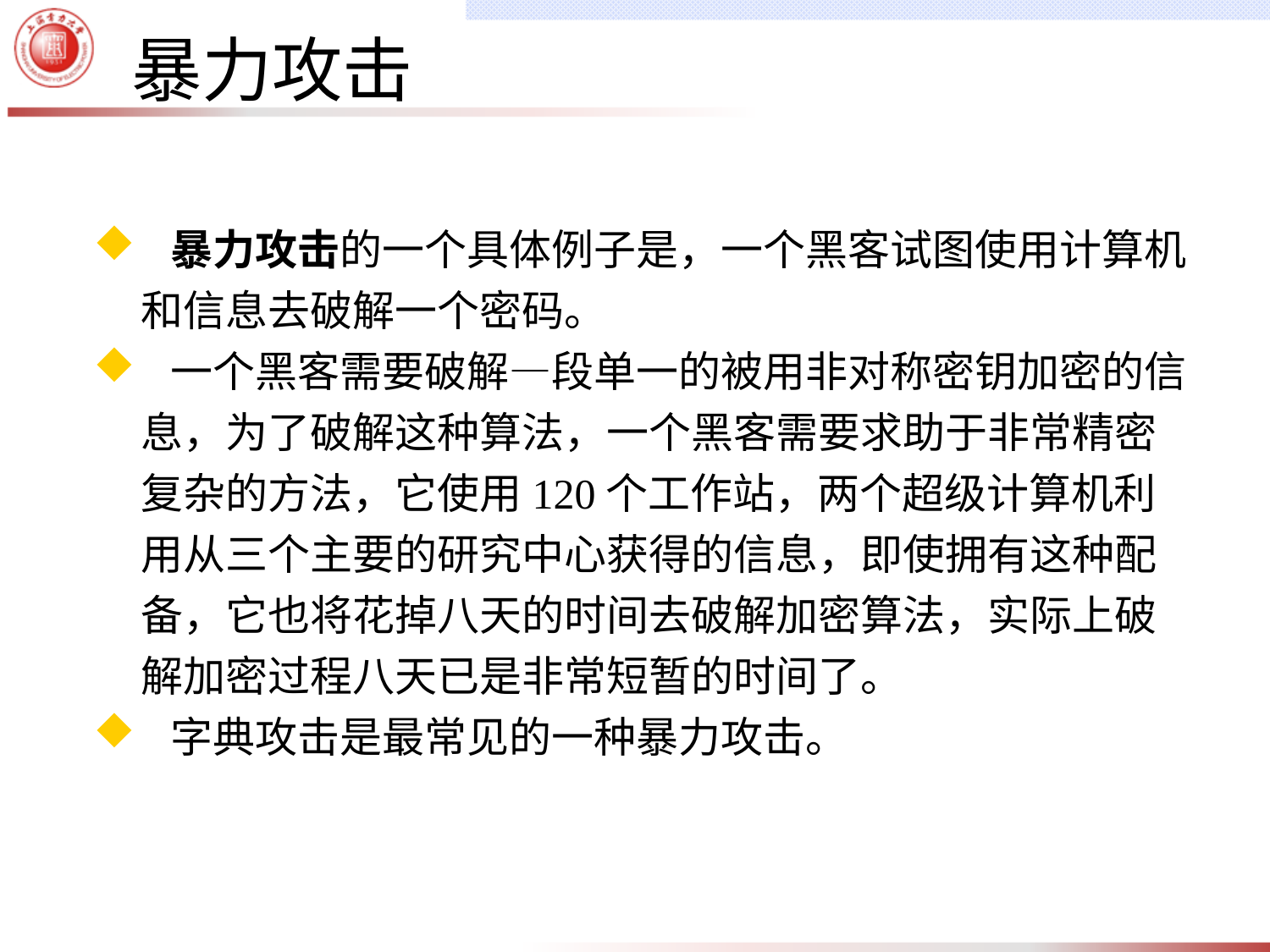

暴力攻击
  暴力攻击的一个具体例子是，一个黑客试图使用计算机和信息去破解一个密码。
  一个黑客需要破解—段单一的被用非对称密钥加密的信息，为了破解这种算法，一个黑客需要求助于非常精密复杂的方法，它使用120个工作站，两个超级计算机利用从三个主要的研究中心获得的信息，即使拥有这种配备，它也将花掉八天的时间去破解加密算法，实际上破解加密过程八天已是非常短暂的时间了。
  字典攻击是最常见的一种暴力攻击。